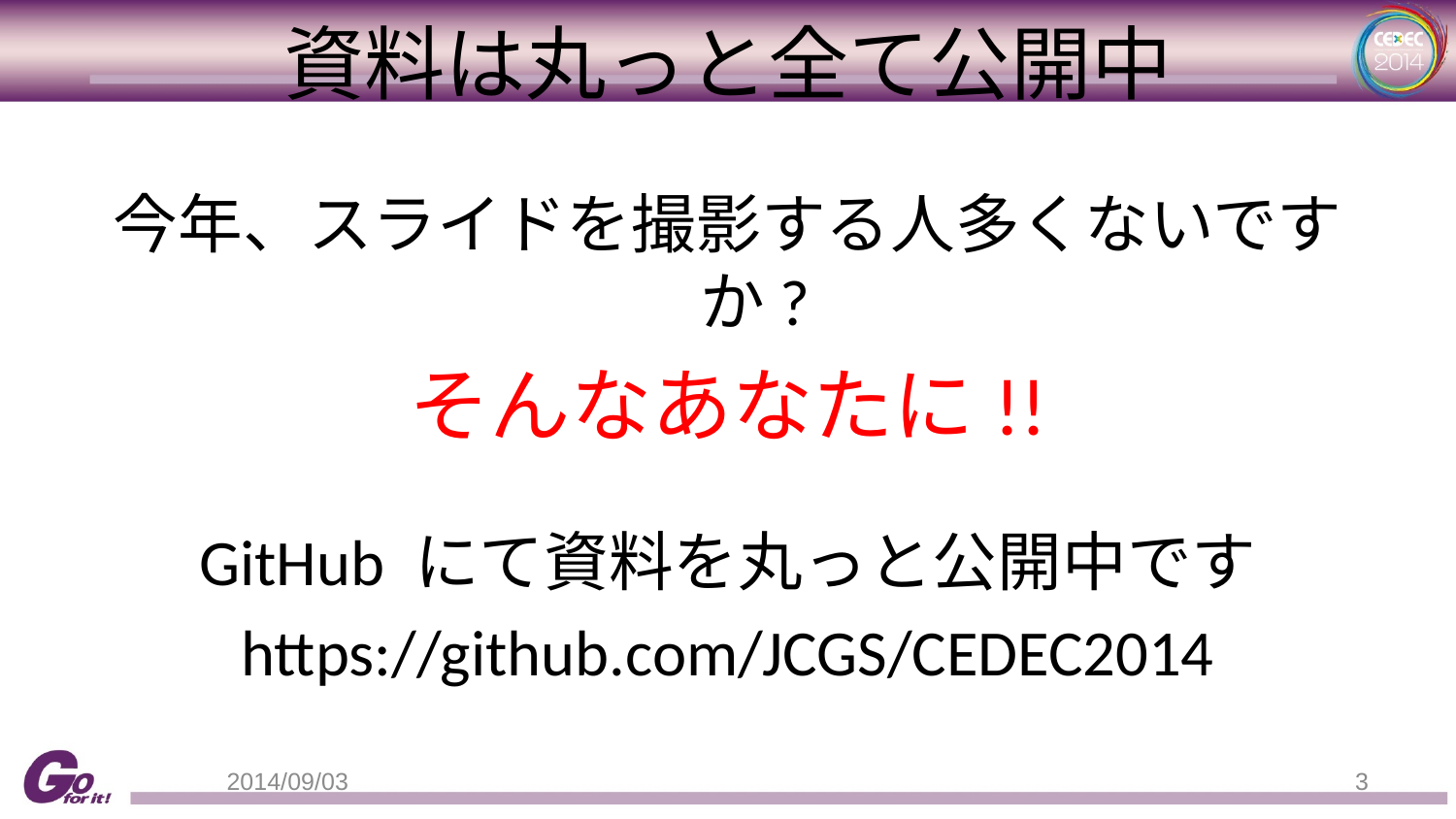

# 資料は丸っと全て公開中
今年、スライドを撮影する人多くないですか?
そんなあなたに!!

GitHub にて資料を丸っと公開中です
https://github.com/JCGS/CEDEC2014
2014/09/03
3